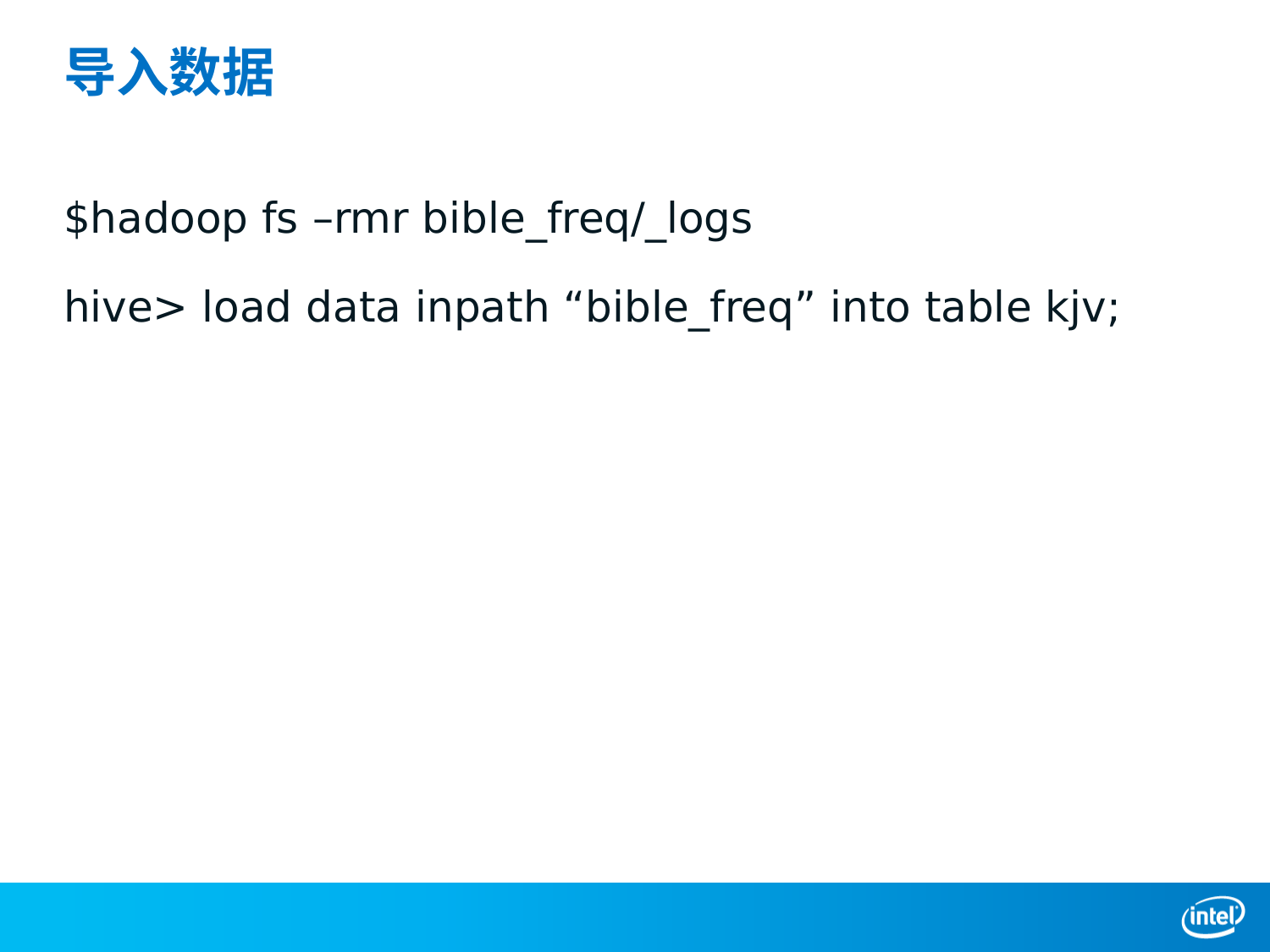

# 导入数据
$hadoop fs –rmr bible_freq/_logs
hive> load data inpath “bible_freq” into table kjv;